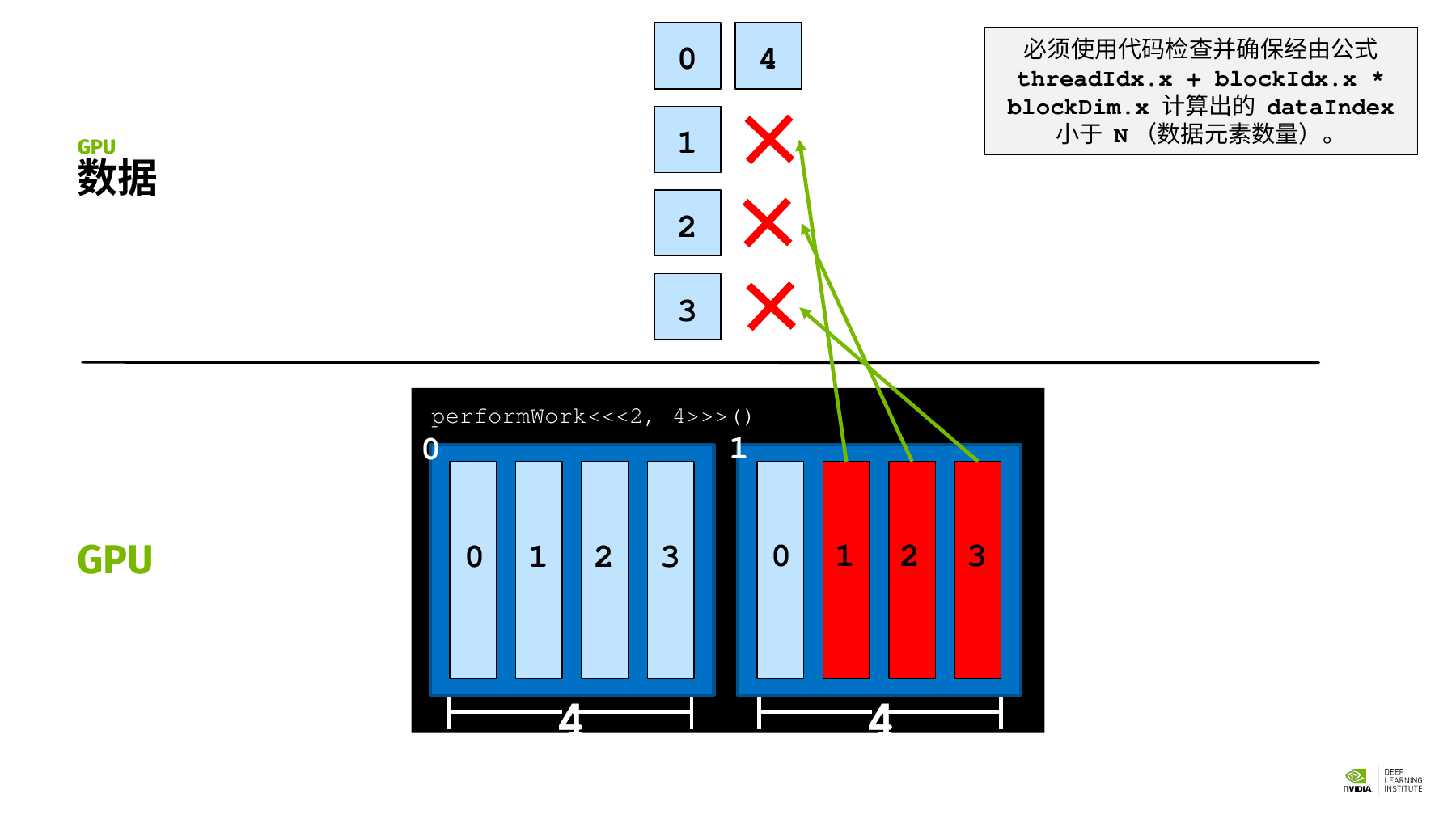

4
必须使用代码检查并确保经由公式 threadIdx.x + blockIdx.x * blockDim.x 计算出的 dataIndex 小于 N（数据元素数量）。
0
1
2
3

GPU
GPU
数据

performWork<<<2, 4>>>()
1
0

0
1
2
3
0
1
2
3
GPU
4
4